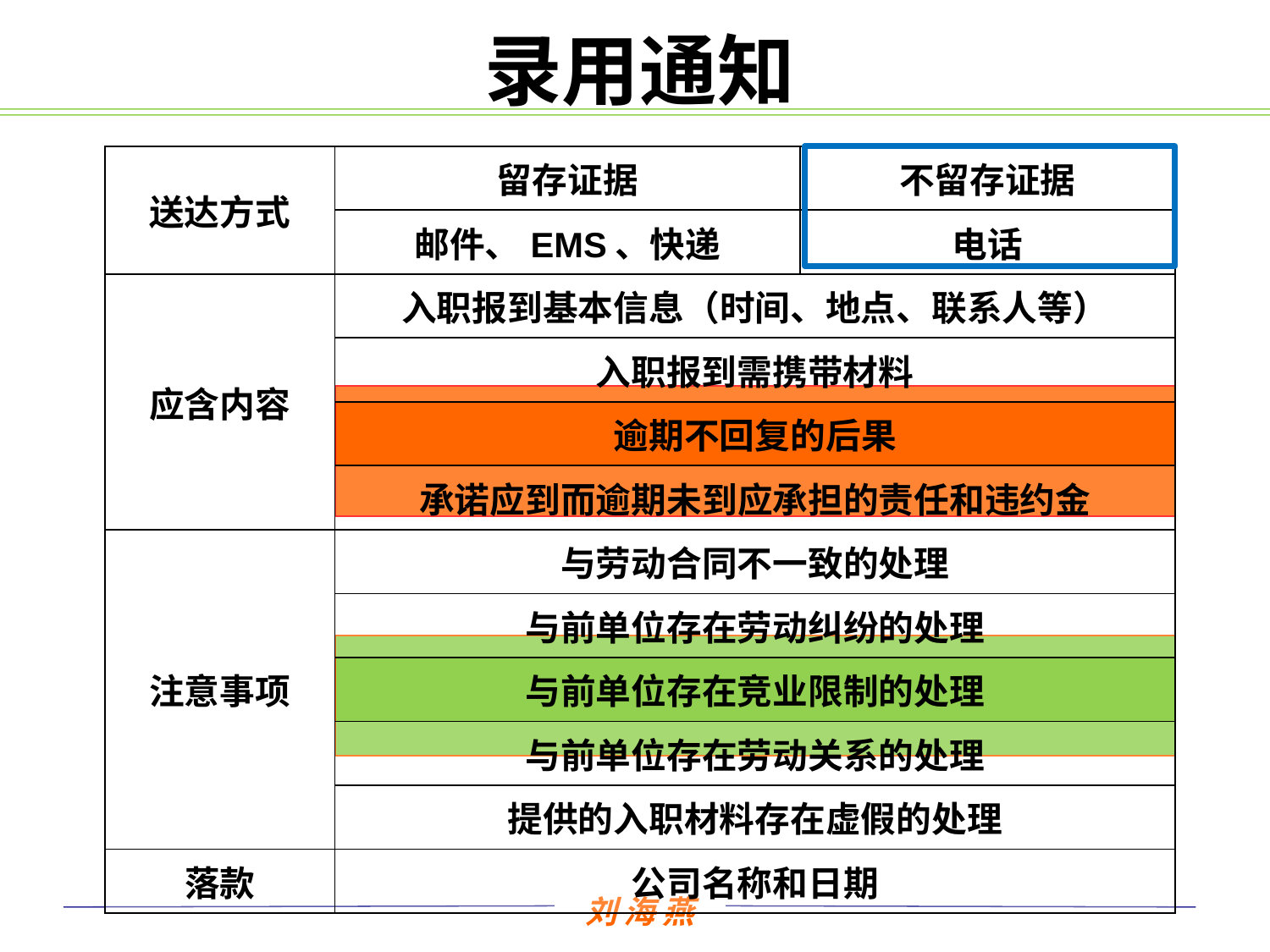

# 录用通知
| 送达方式 | 留存证据 | 不留存证据 |
| --- | --- | --- |
|  | 邮件、EMS、快递 | 电话 |
| 应含内容 | 入职报到基本信息（时间、地点、联系人等） |  |
|  | 入职报到需携带材料 |  |
|  | 逾期不回复的后果 |  |
|  | 承诺应到而逾期未到应承担的责任和违约金 |  |
| 注意事项 | 与劳动合同不一致的处理 |  |
|  | 与前单位存在劳动纠纷的处理 |  |
|  | 与前单位存在竞业限制的处理 |  |
|  | 与前单位存在劳动关系的处理 |  |
|  | 提供的入职材料存在虚假的处理 |  |
| 落款 | 公司名称和日期 |  |